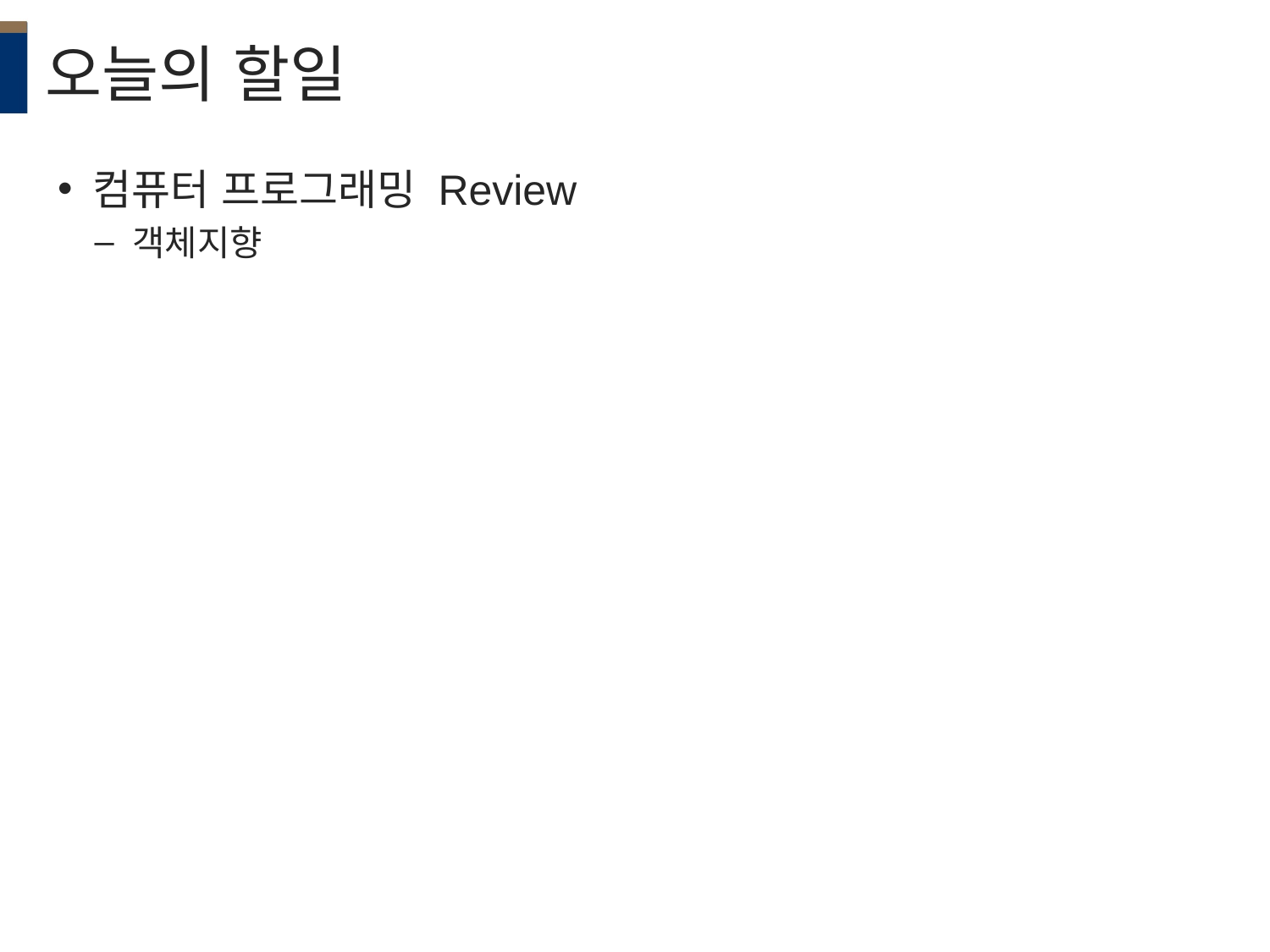

# 오늘의 할일
컴퓨터 프로그래밍 Review
객체지향